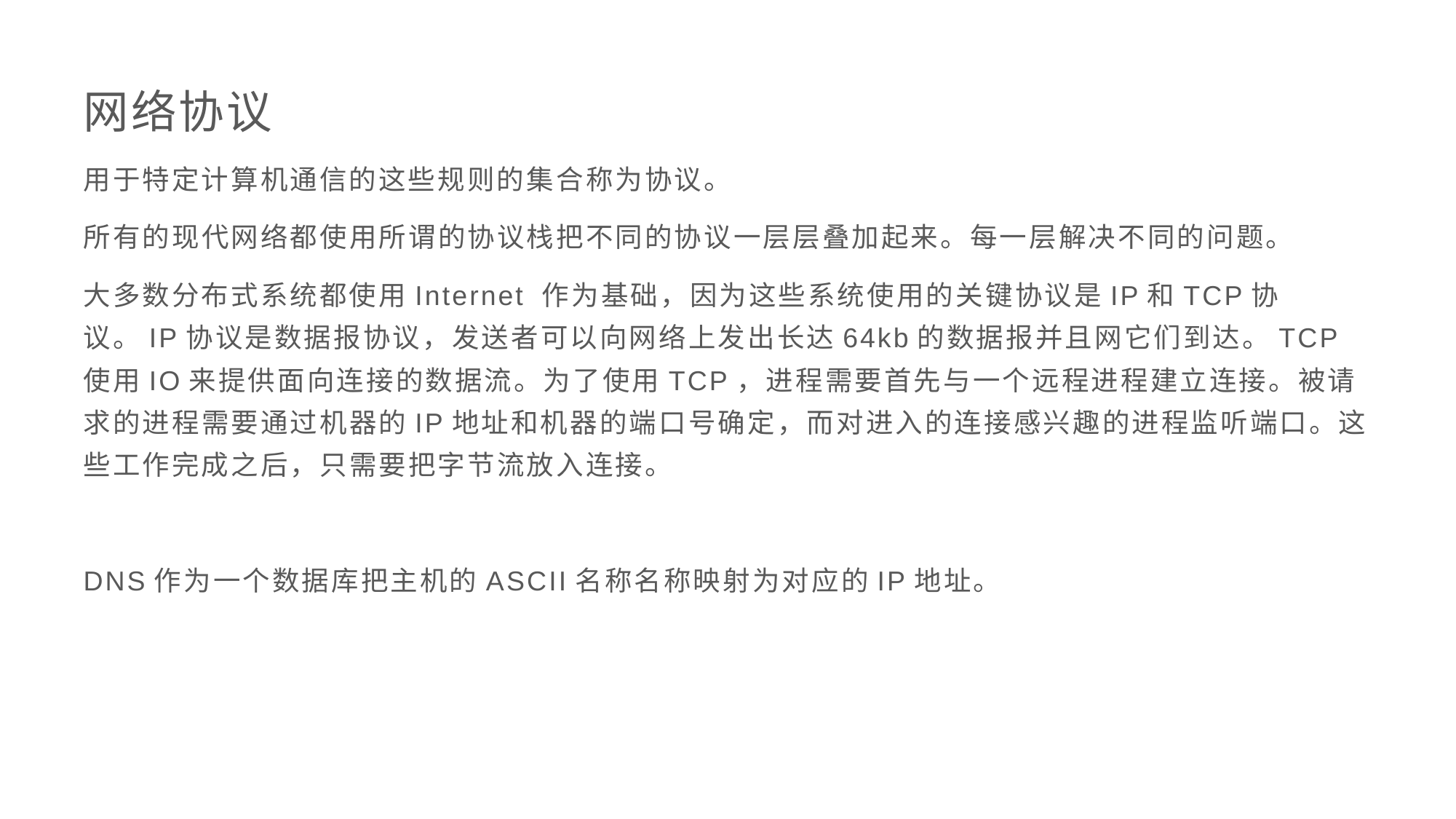

网络协议
用于特定计算机通信的这些规则的集合称为协议。
所有的现代网络都使用所谓的协议栈把不同的协议一层层叠加起来。每一层解决不同的问题。
大多数分布式系统都使用Internet 作为基础，因为这些系统使用的关键协议是IP和TCP协议。IP协议是数据报协议，发送者可以向网络上发出长达64kb的数据报并且网它们到达。TCP使用IO来提供面向连接的数据流。为了使用TCP，进程需要首先与一个远程进程建立连接。被请求的进程需要通过机器的IP地址和机器的端口号确定，而对进入的连接感兴趣的进程监听端口。这些工作完成之后，只需要把字节流放入连接。

DNS作为一个数据库把主机的ASCII名称名称映射为对应的IP地址。